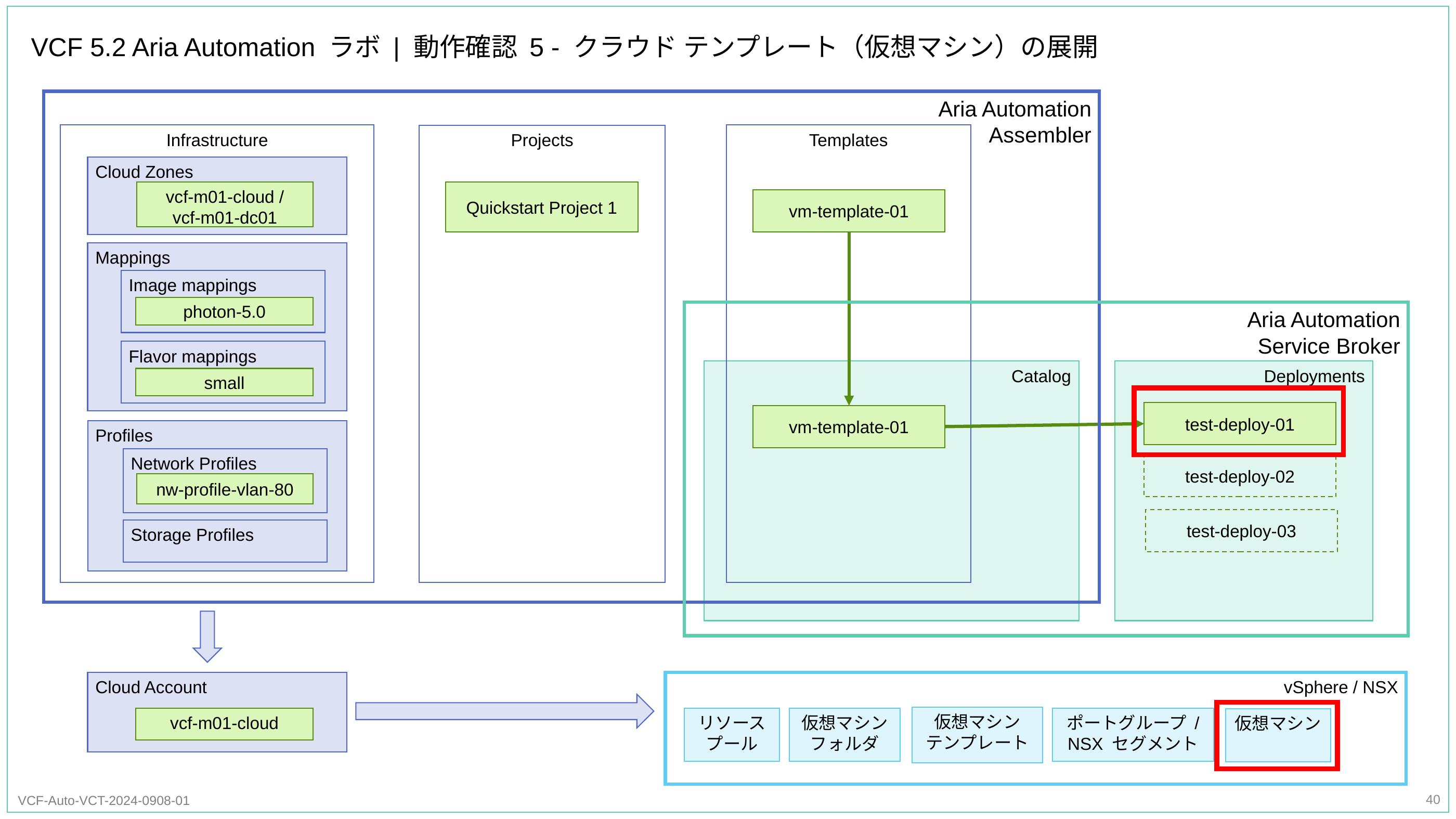

# VCF 5.2 Aria Automation ラボ | 動作確認 5 - クラウド テンプレート（仮想マシン）の展開

40